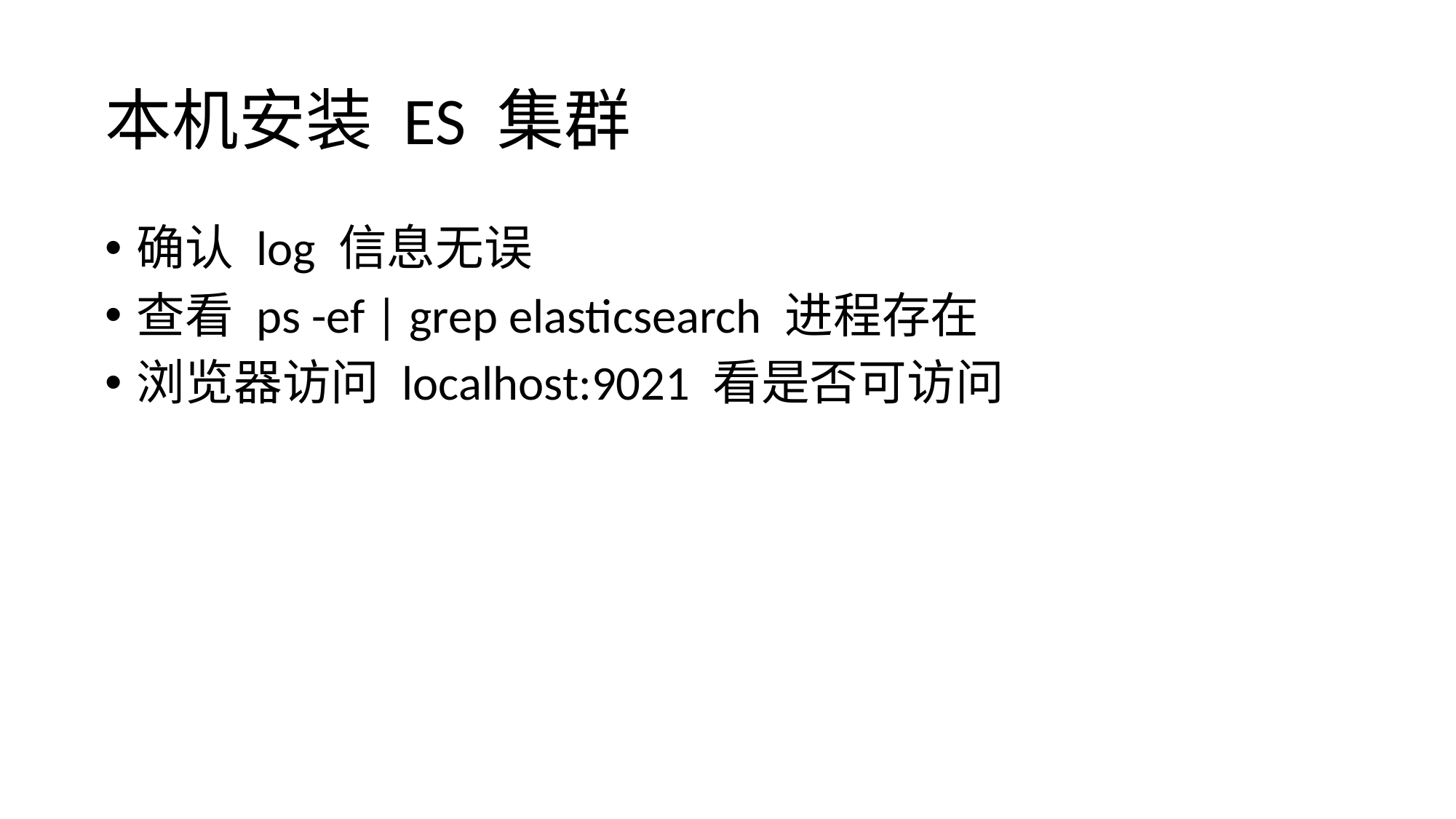

# 本机安装 ES 集群
确认 log 信息无误
查看 ps -ef | grep elasticsearch 进程存在
浏览器访问 localhost:9021 看是否可访问